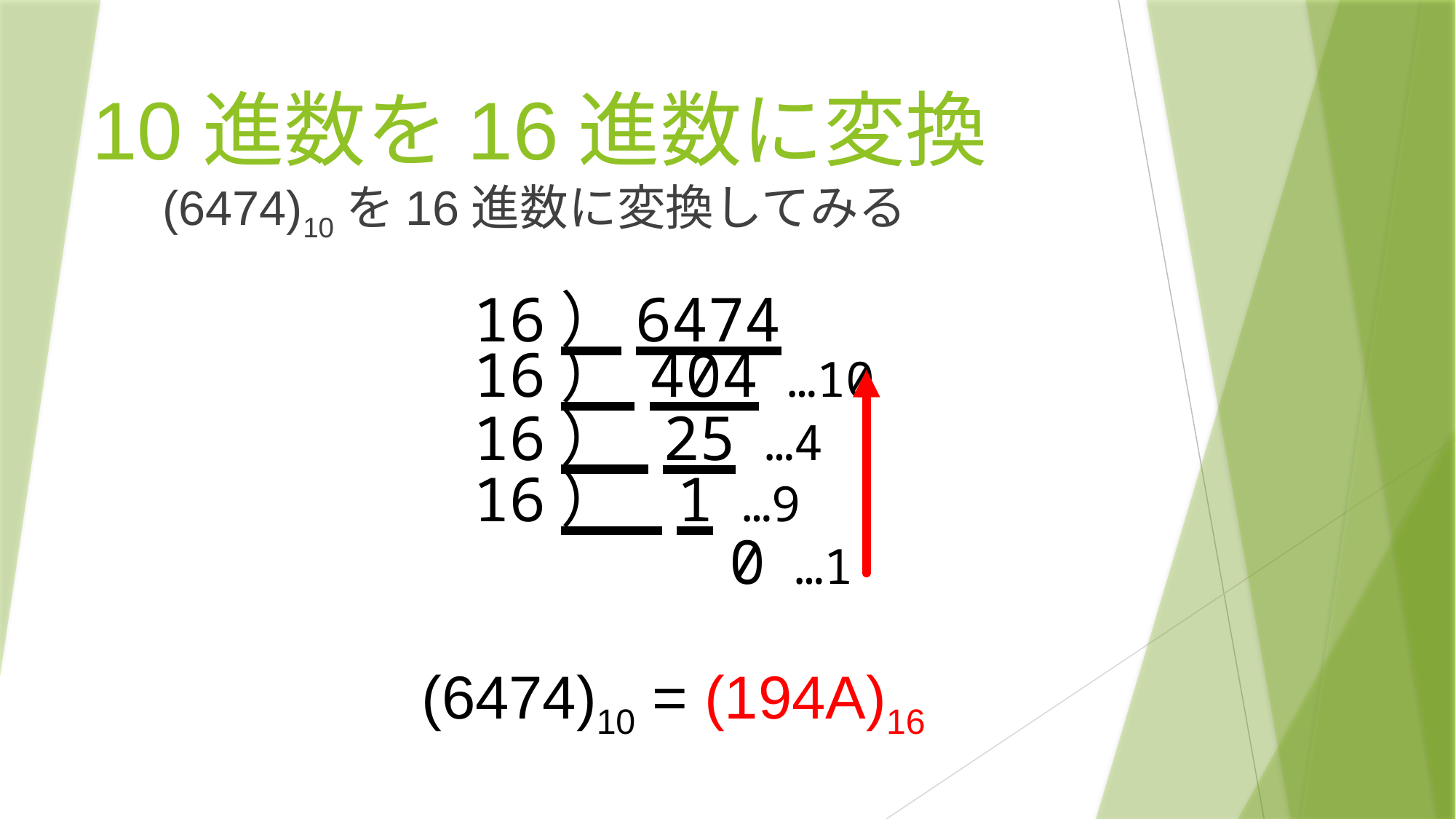

# 10進数を16進数に変換
　 (6474)10を16進数に変換してみる
16）6474
16） 404 …10
16）  25 …4
16）   1 …9
       0 …1
(6474)10 = (194A)16